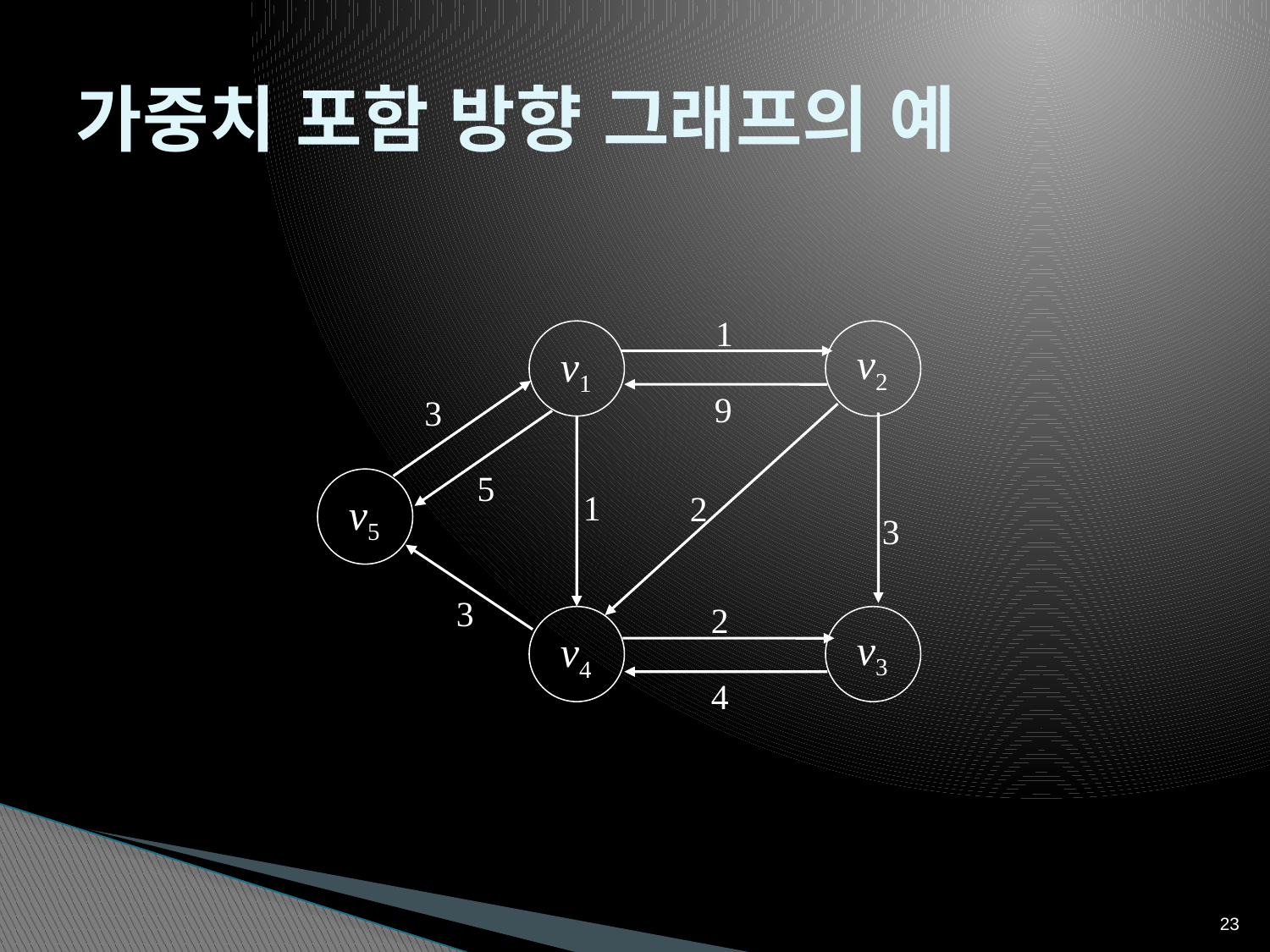

# 가중치 포함 방향 그래프의 예
1

v2
v1

9
3

5

1
2
v5
3

3
2

v3
v4

4

23